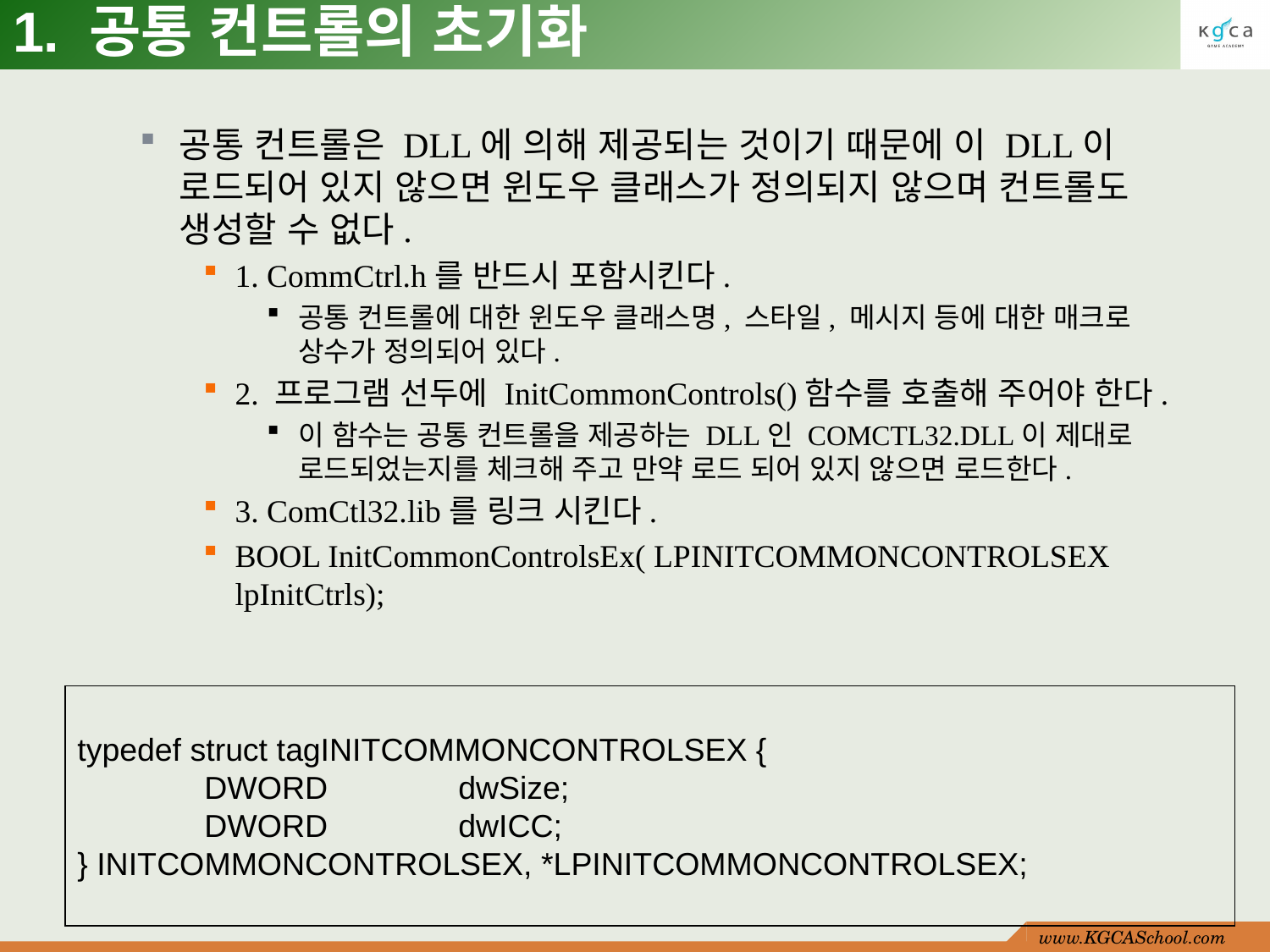

# 1. 공통 컨트롤의 초기화
공통 컨트롤은 DLL에 의해 제공되는 것이기 때문에 이 DLL이 로드되어 있지 않으면 윈도우 클래스가 정의되지 않으며 컨트롤도 생성할 수 없다.
1. CommCtrl.h를 반드시 포함시킨다.
공통 컨트롤에 대한 윈도우 클래스명, 스타일, 메시지 등에 대한 매크로 상수가 정의되어 있다.
2. 프로그램 선두에 InitCommonControls()함수를 호출해 주어야 한다.
이 함수는 공통 컨트롤을 제공하는 DLL인 COMCTL32.DLL이 제대로 로드되었는지를 체크해 주고 만약 로드 되어 있지 않으면 로드한다.
3. ComCtl32.lib를 링크 시킨다.
BOOL InitCommonControlsEx( LPINITCOMMONCONTROLSEX lpInitCtrls);

typedef struct tagINITCOMMONCONTROLSEX {
	DWORD 	dwSize;
	DWORD 	dwICC;
} INITCOMMONCONTROLSEX, *LPINITCOMMONCONTROLSEX;